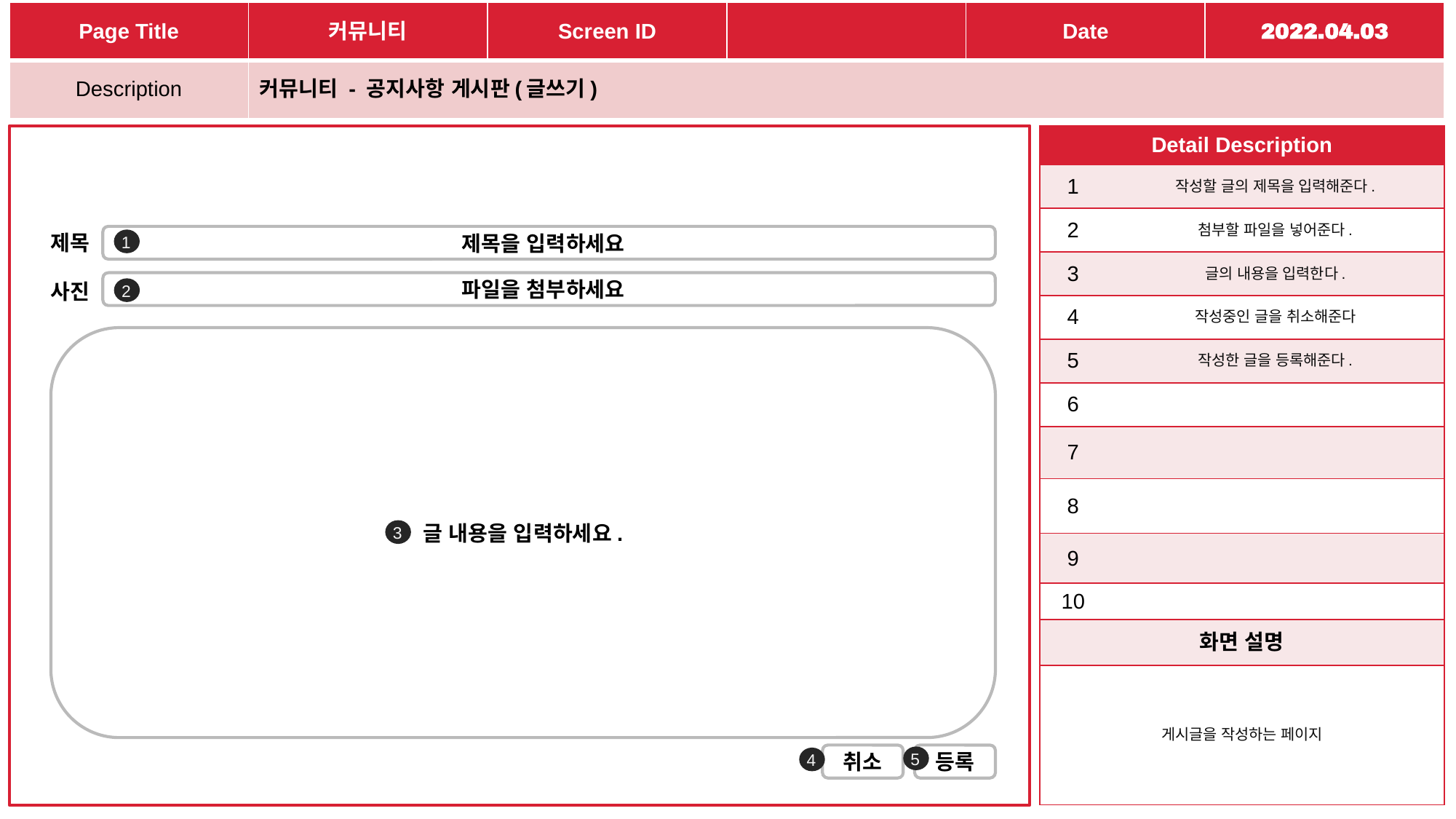

| Page Title | 커뮤니티 | Screen ID |  | Date | 2022.04.03 |
| --- | --- | --- | --- | --- | --- |
| Description | 커뮤니티 - 공지사항 게시판(글쓰기) |  |  |  |  |

| Detail Description |  |
| --- | --- |
| 1 | 작성할 글의 제목을 입력해준다. |
| 2 | 첨부할 파일을 넣어준다. |
| 3 | 글의 내용을 입력한다. |
| 4 | 작성중인 글을 취소해준다 |
| 5 | 작성한 글을 등록해준다. |
| 6 |  |
| 7 |  |
| 8 |  |
| 9 |  |
| 10 |  |
| 화면 설명 |  |
| 게시글을 작성하는 페이지 |  |
제목
제목을 입력하세요.
1

파일을 첨부하세요.
사진
2

글 내용을 입력하세요.
3

5

4

취소
등록